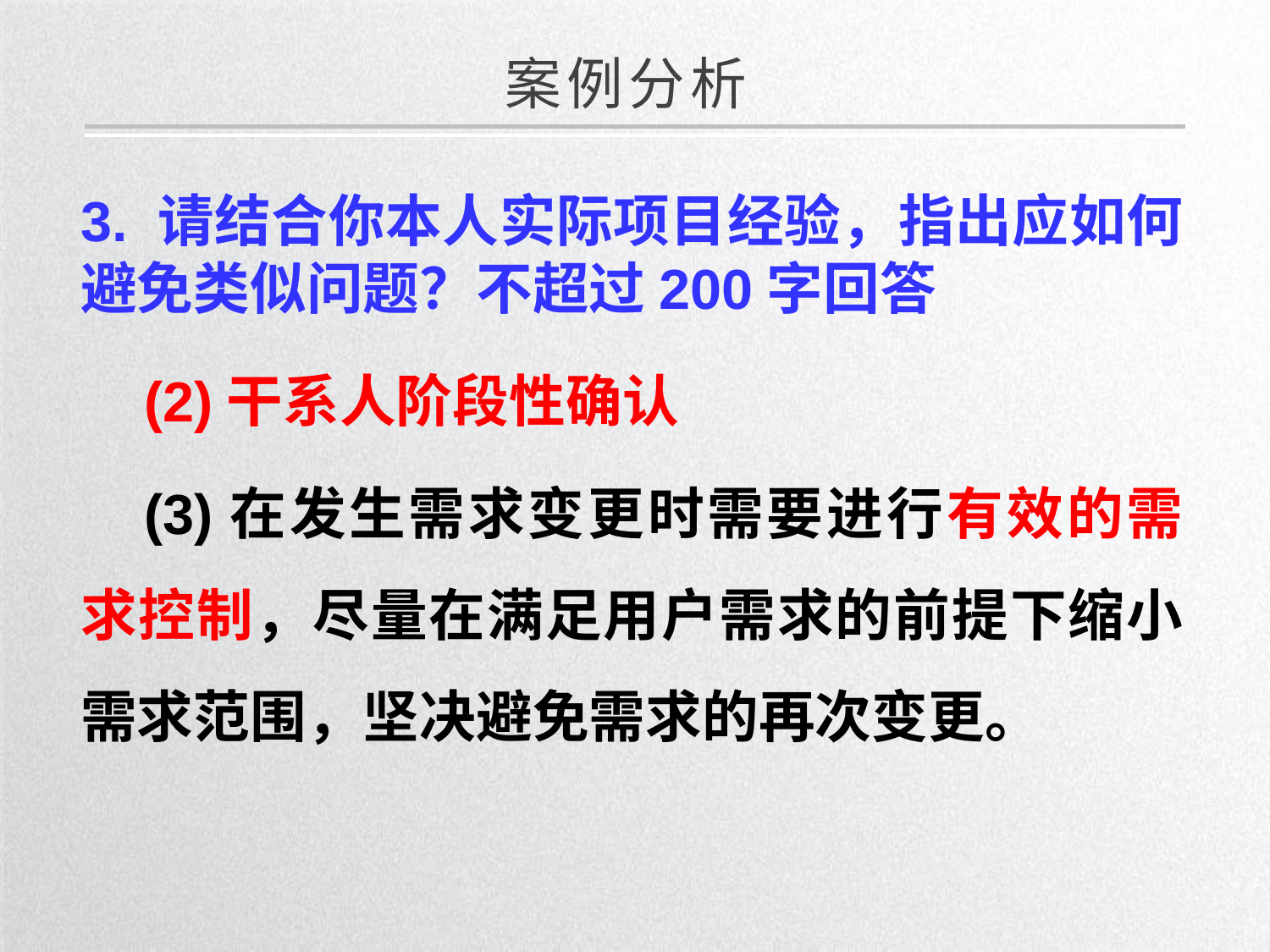

案例分析
3. 请结合你本人实际项目经验，指出应如何避免类似问题？不超过200字回答
(2)干系人阶段性确认
(3)在发生需求变更时需要进行有效的需求控制，尽量在满足用户需求的前提下缩小需求范围，坚决避免需求的再次变更。